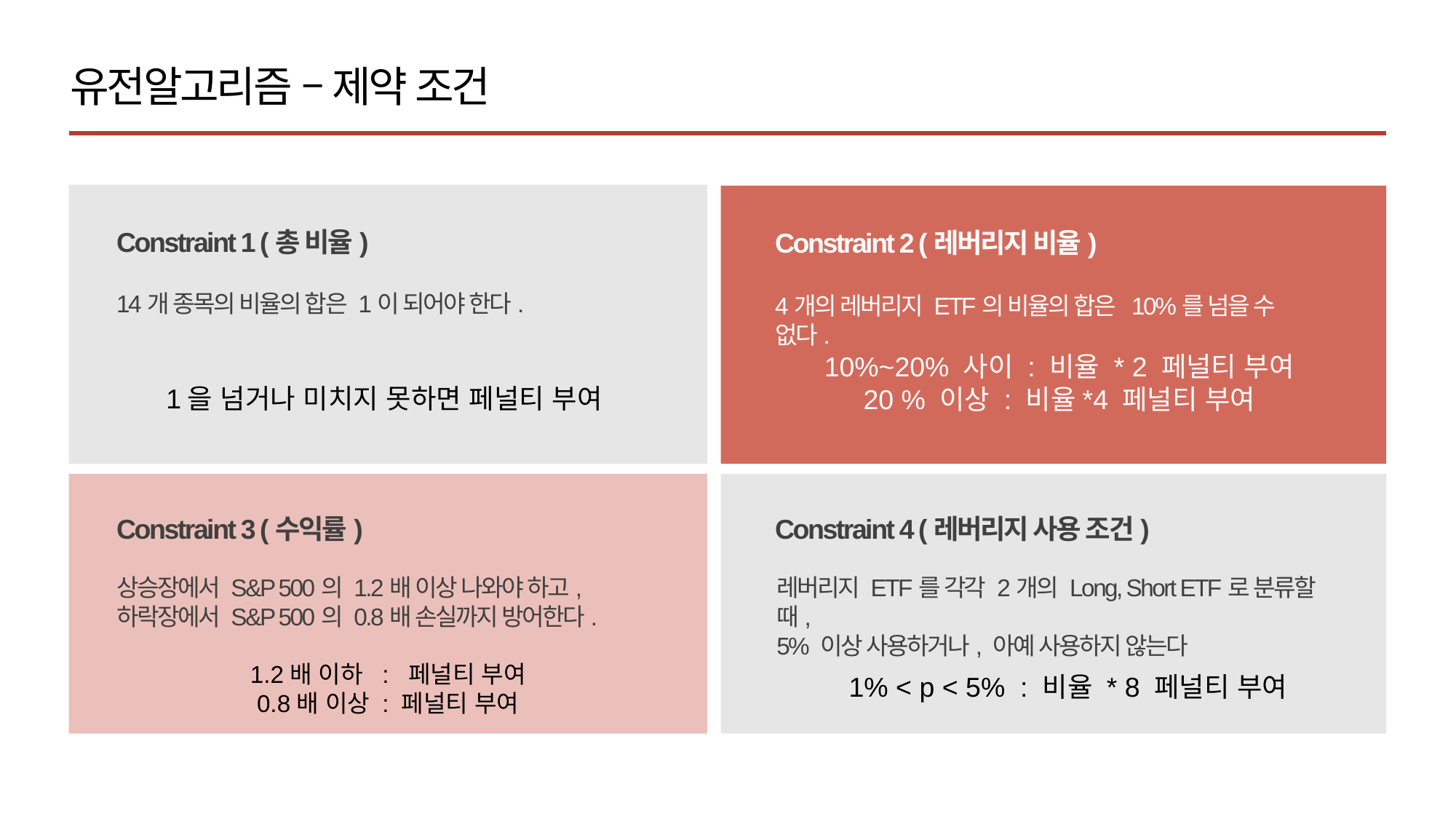

유전알고리즘 – 제약 조건

Constraint 1 (총 비율)

Constraint 2 (레버리지 비율)
4개의 레버리지 ETF의 비율의 합은  10%를 넘을 수 없다.
14개 종목의 비율의 합은 1이 되어야 한다.

10%~20% 사이 : 비율 * 2 페널티 부여
20 % 이상 : 비율*4 페널티 부여
1을 넘거나 미치지 못하면 페널티 부여

Constraint 3 (수익률)

Constraint 4 (레버리지 사용 조건)
상승장에서 S&P 500의 1.2배 이상 나와야 하고,
하락장에서 S&P 500의 0.8배 손실까지 방어한다.
레버리지 ETF를 각각 2개의 Long, Short ETF로 분류할 때,
5% 이상 사용하거나, 아예 사용하지 않는다
1.2배 이하  :  페널티 부여
0.8배 이상 : 페널티 부여
1% < p < 5%  : 비율 * 8 페널티 부여